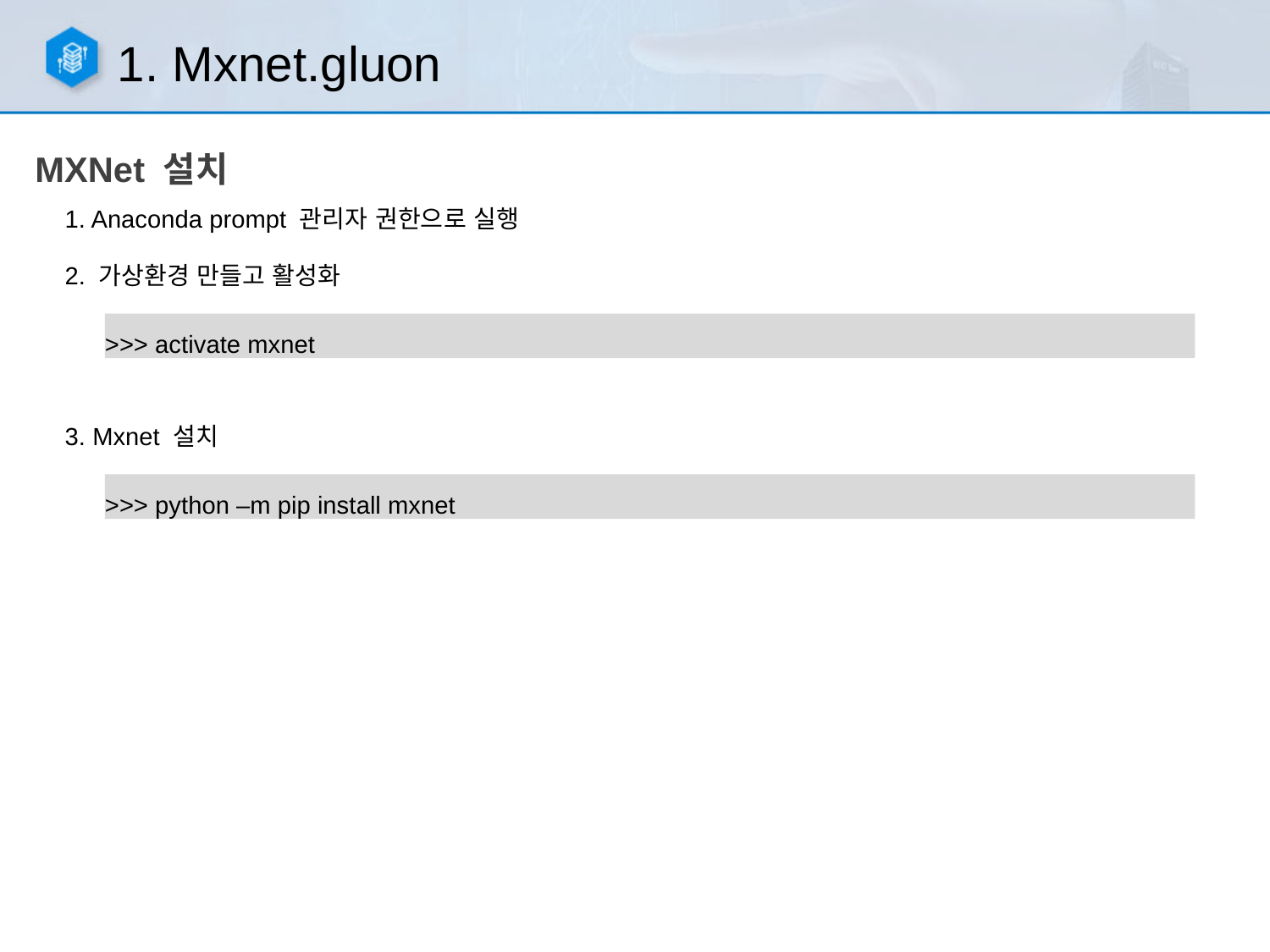

1. Mxnet.gluon
MXNet 설치
1. Anaconda prompt 관리자 권한으로 실행
2. 가상환경 만들고 활성화
>>> activate mxnet
3. Mxnet 설치
>>> python –m pip install mxnet